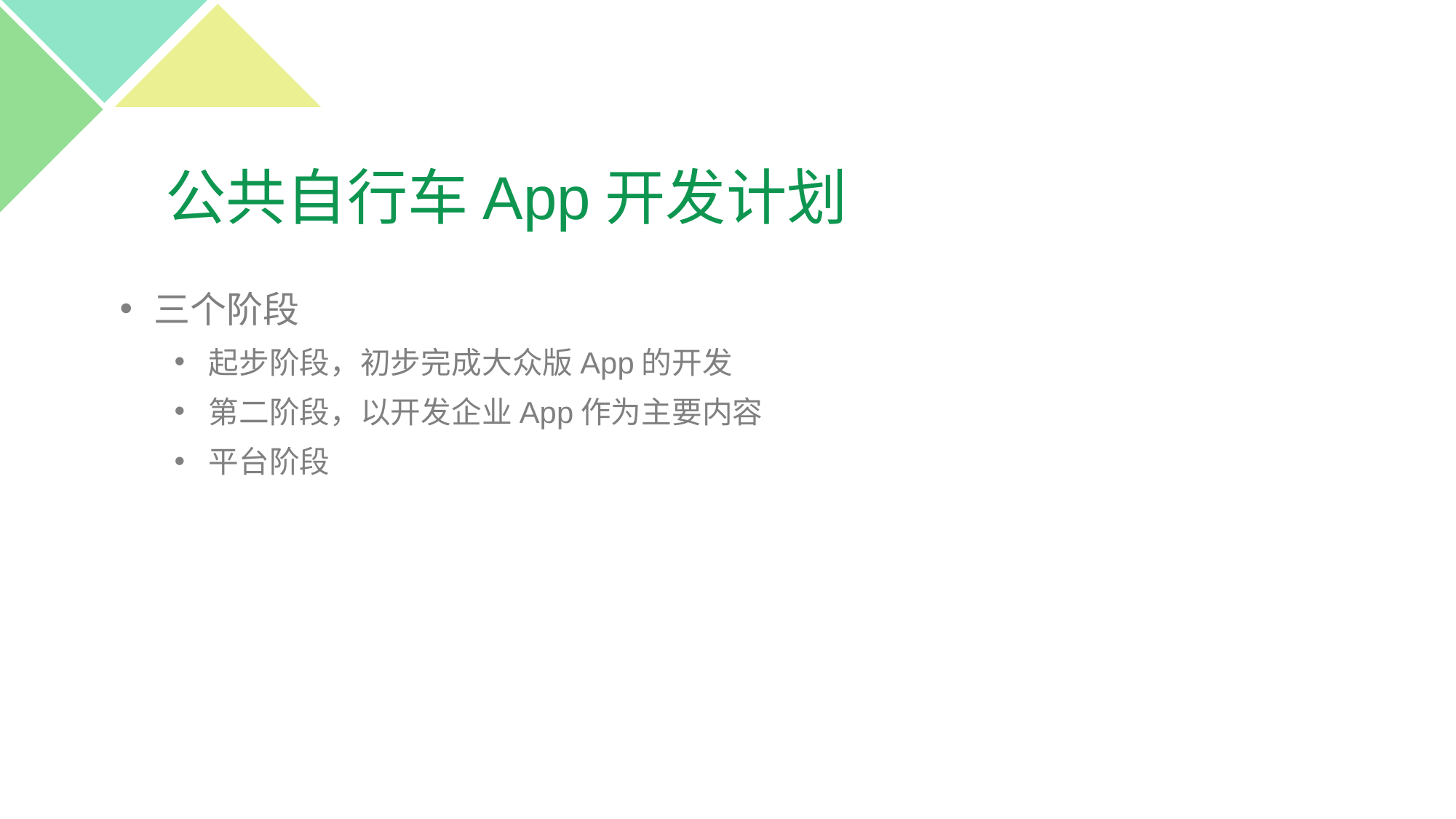

# 公共自行车App开发计划
三个阶段
起步阶段，初步完成大众版App的开发
第二阶段，以开发企业App作为主要内容
平台阶段